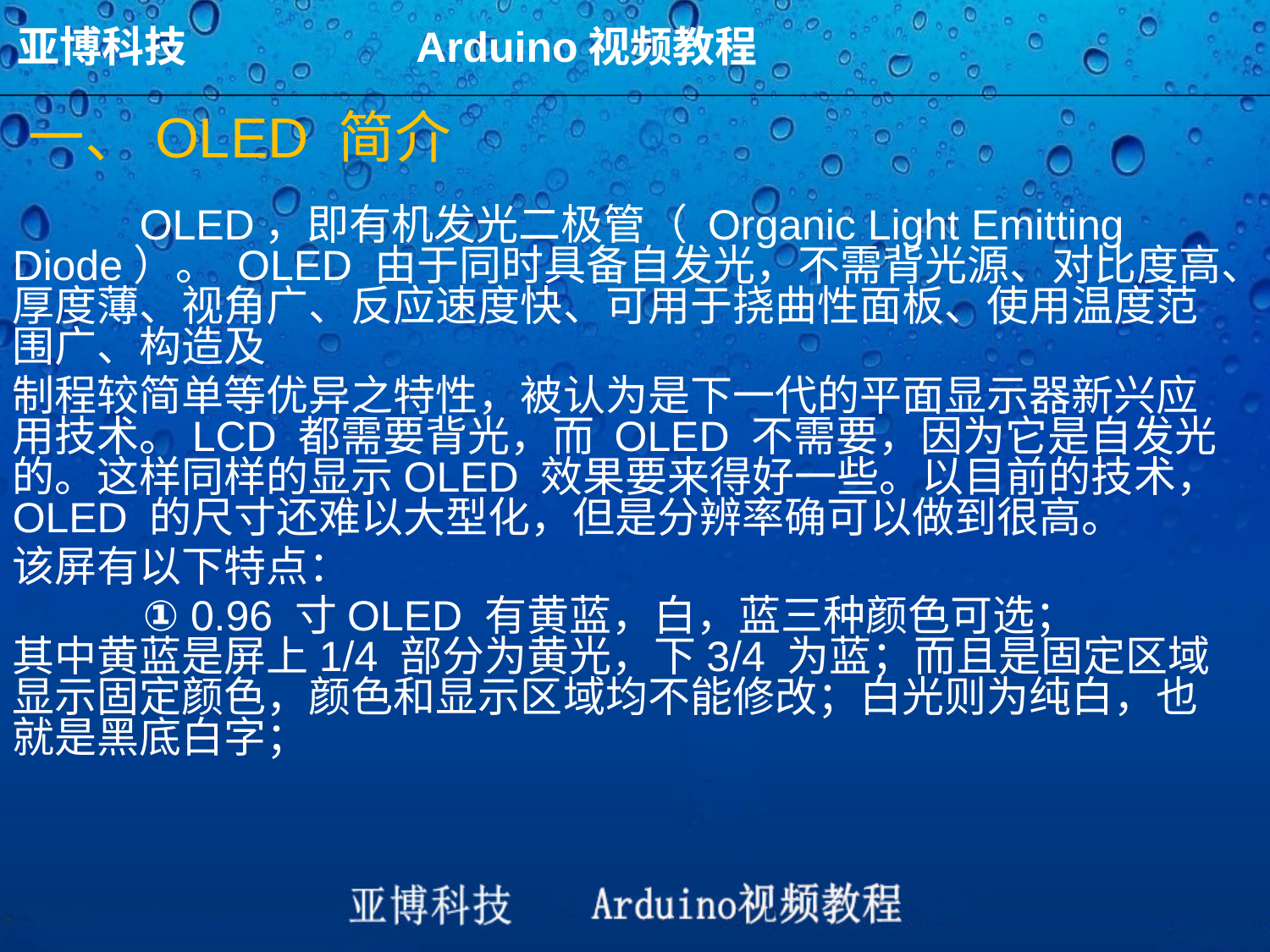

亚博科技                       Arduino视频教程

一、OLED 简介
	OLED，即有机发光二极管（ Organic Light Emitting Diode）。 OLED 由于同时具备自发光，不需背光源、对比度高、厚度薄、视角广、反应速度快、可用于挠曲性面板、使用温度范围广、构造及
制程较简单等优异之特性，被认为是下一代的平面显示器新兴应用技术。LCD 都需要背光，而 OLED 不需要，因为它是自发光的。这样同样的显示OLED 效果要来得好一些。以目前的技术，OLED 的尺寸还难以大型化，但是分辨率确可以做到很高。
该屏有以下特点：
           ① 0.96 寸OLED 有黄蓝，白，蓝三种颜色可选；               其中黄蓝是屏上1/4 部分为黄光，下3/4 为蓝；而且是固定区域显示固定颜色，颜色和显示区域均不能修改；白光则为纯白，也就是黑底白字；